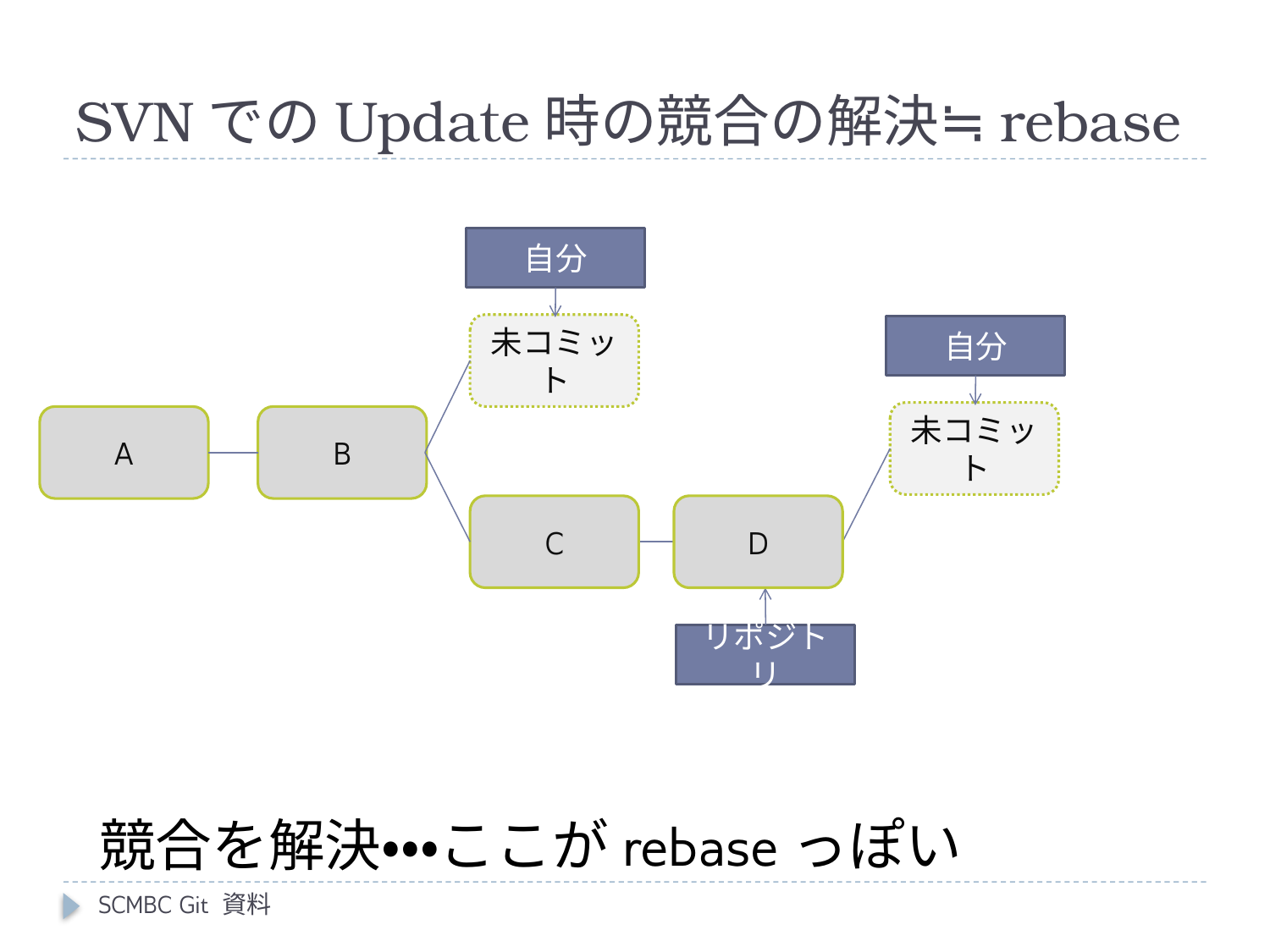

# SVNでのUpdate時の競合の解決≒rebase
自分
未コミット
自分
未コミット
A
B
D
C
リポジトリ
競合を解決・・・ここがrebaseっぽい
SCMBC Git 資料